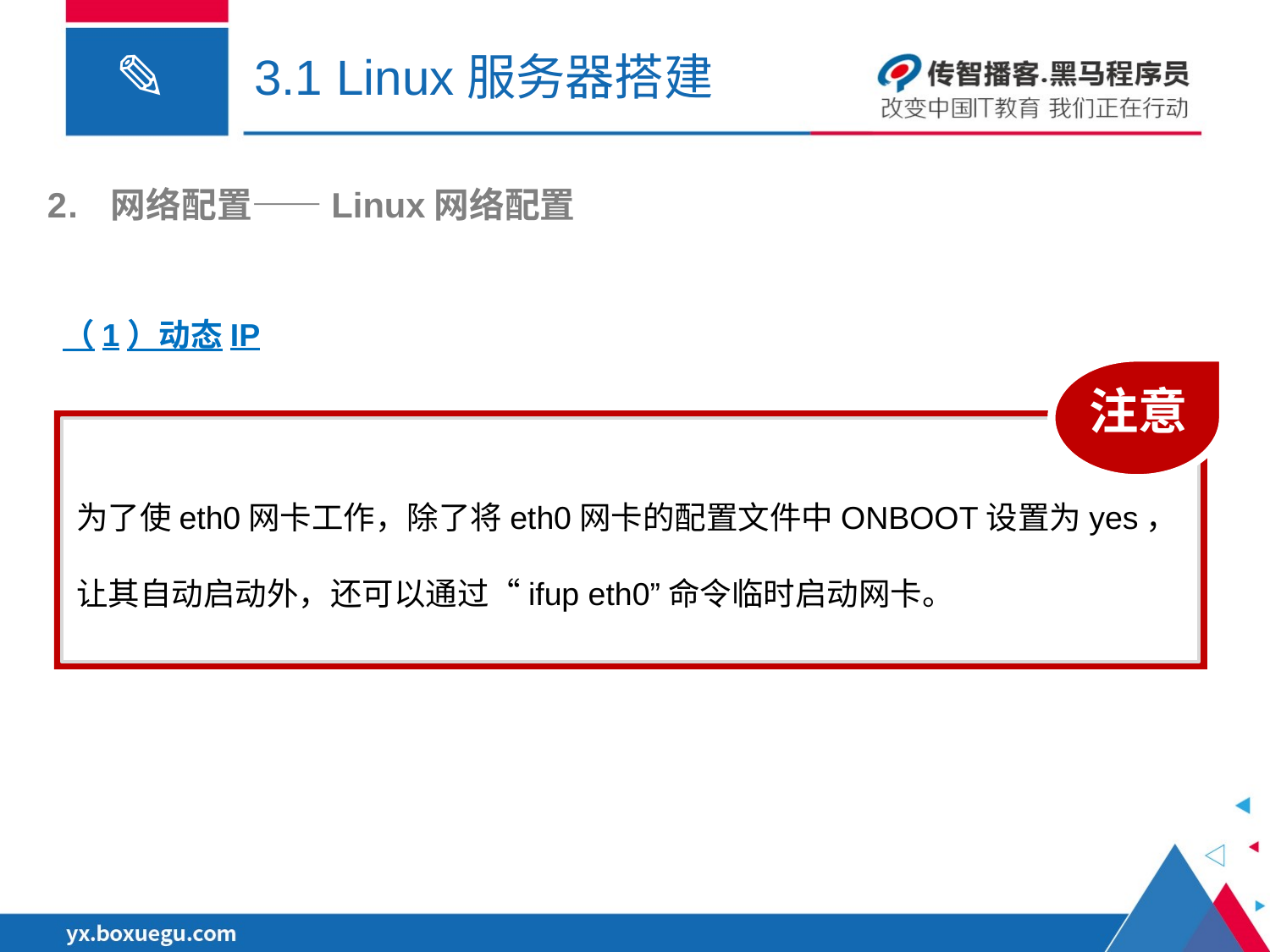

# 3.1 Linux服务器搭建
网络配置——Linux网络配置
（1）动态IP

注意

为了使eth0网卡工作，除了将eth0网卡的配置文件中ONBOOT设置为yes，让其自动启动外，还可以通过“ifup eth0”命令临时启动网卡。